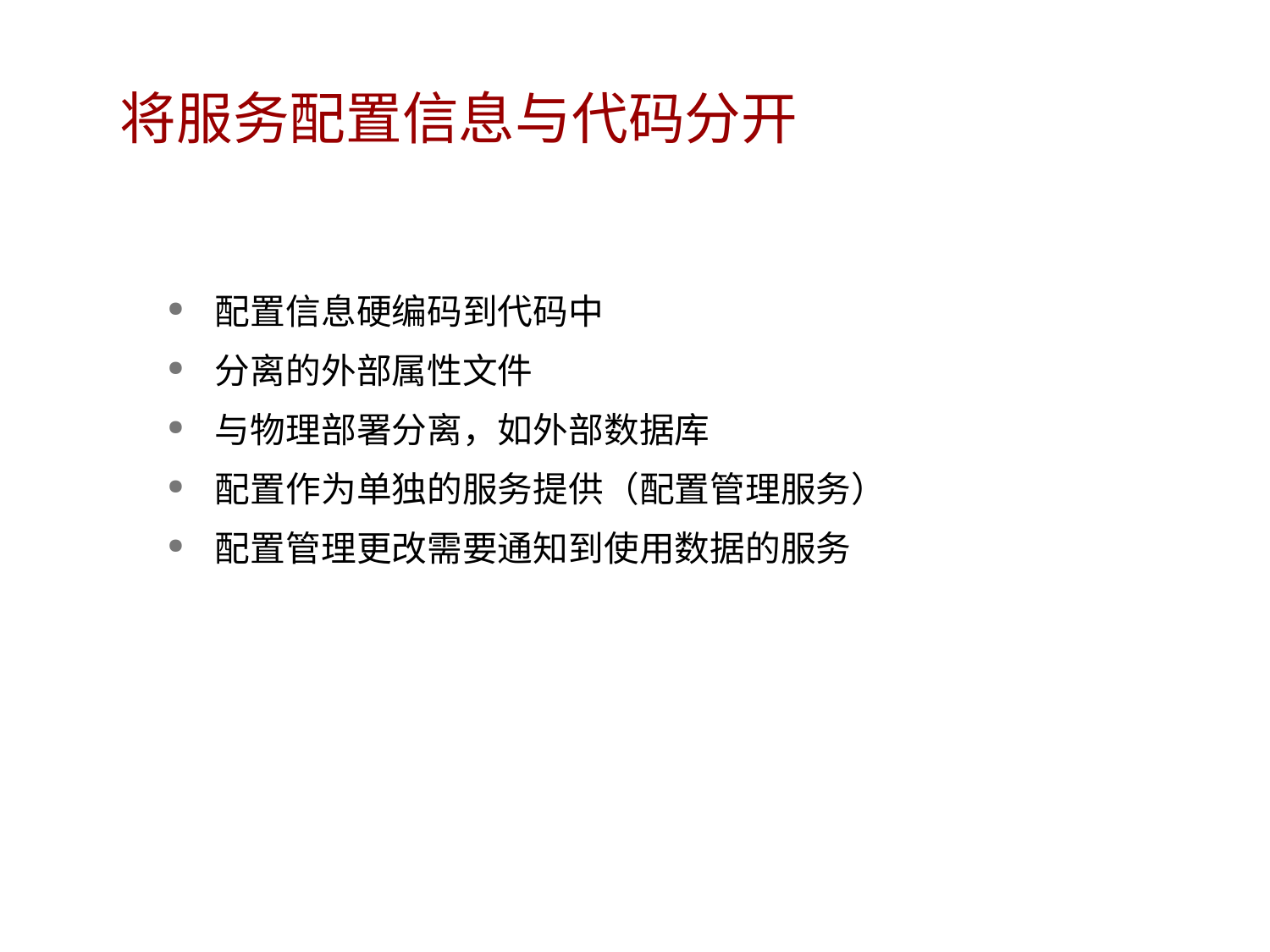

# 将服务配置信息与代码分开
配置信息硬编码到代码中
分离的外部属性文件
与物理部署分离，如外部数据库
配置作为单独的服务提供（配置管理服务）
配置管理更改需要通知到使用数据的服务